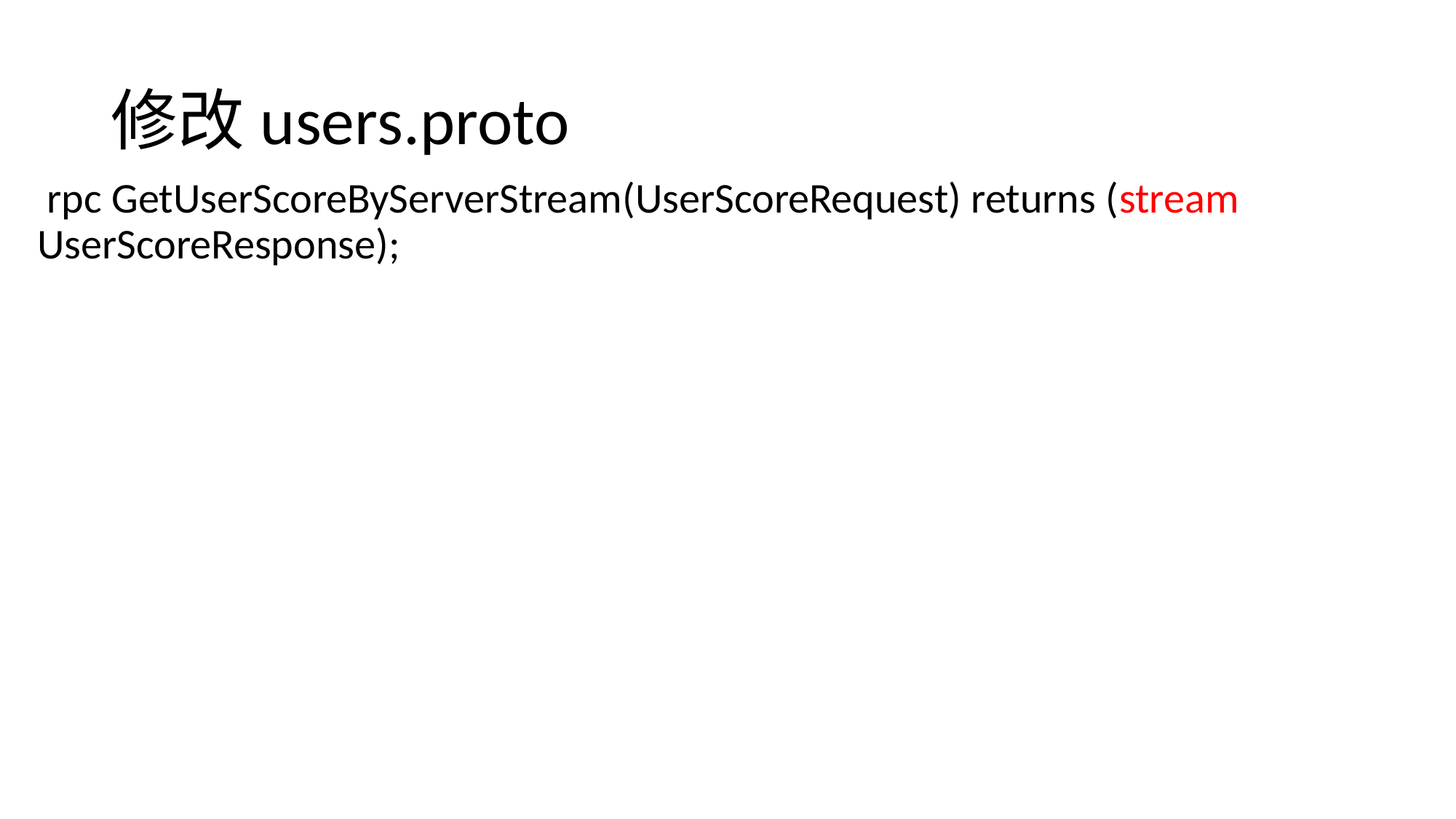

# 修改users.proto
 rpc GetUserScoreByServerStream(UserScoreRequest) returns (stream UserScoreResponse);